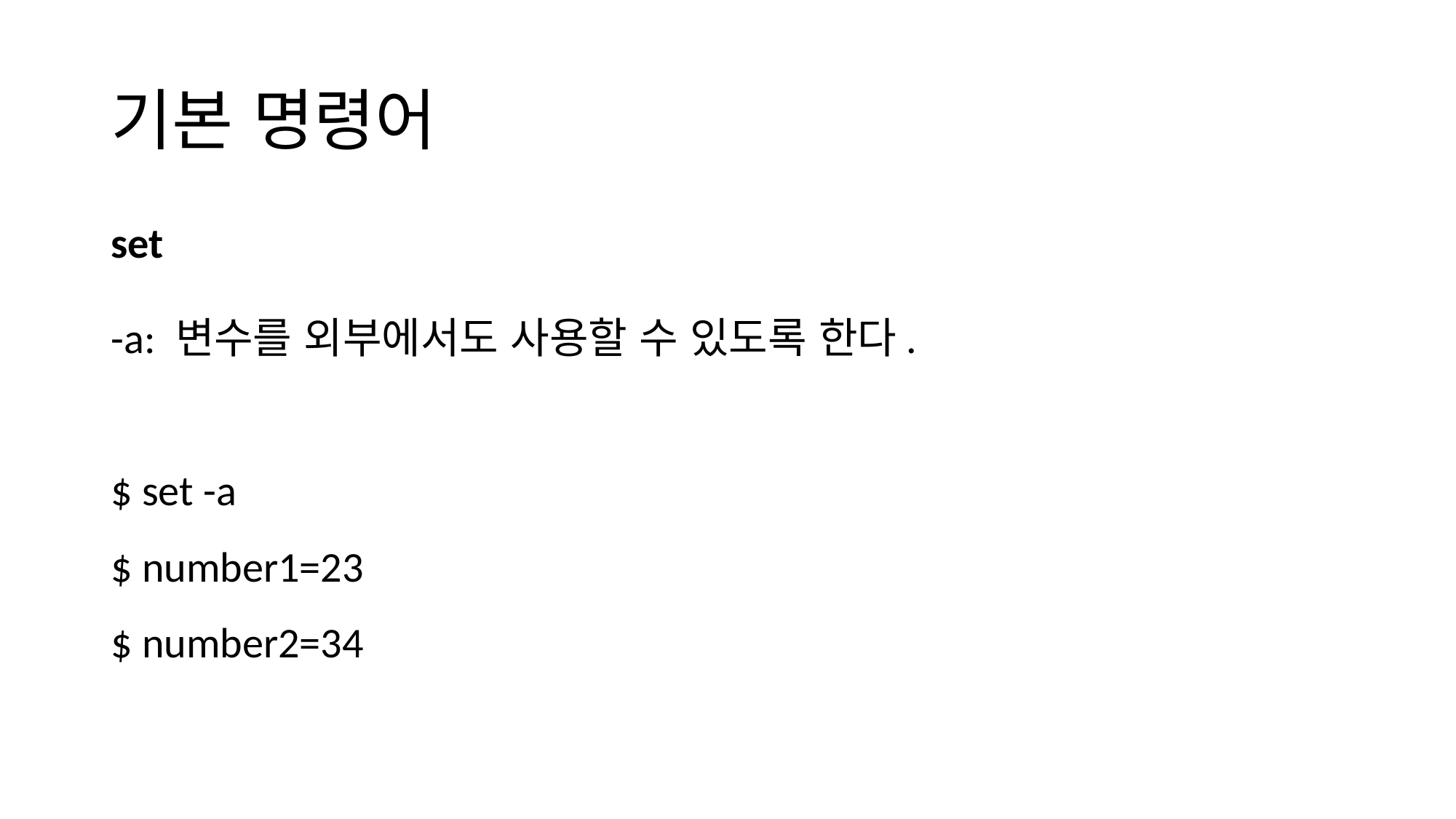

# 기본 명령어
set
-a: 변수를 외부에서도 사용할 수 있도록 한다.

$ set -a
$ number1=23
$ number2=34